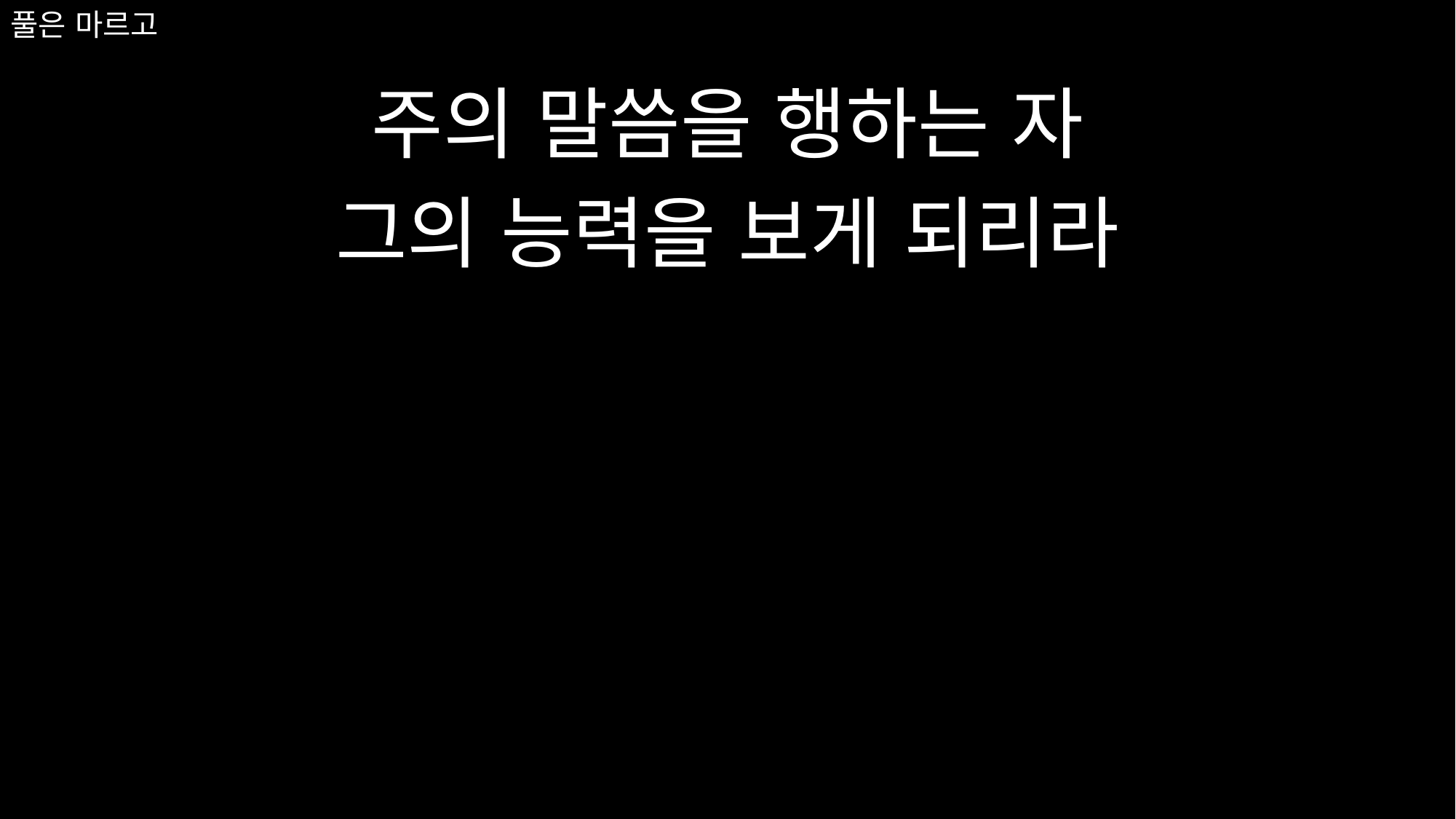

# 풀은 마르고
주의 말씀을 행하는 자
그의 능력을 보게 되리라